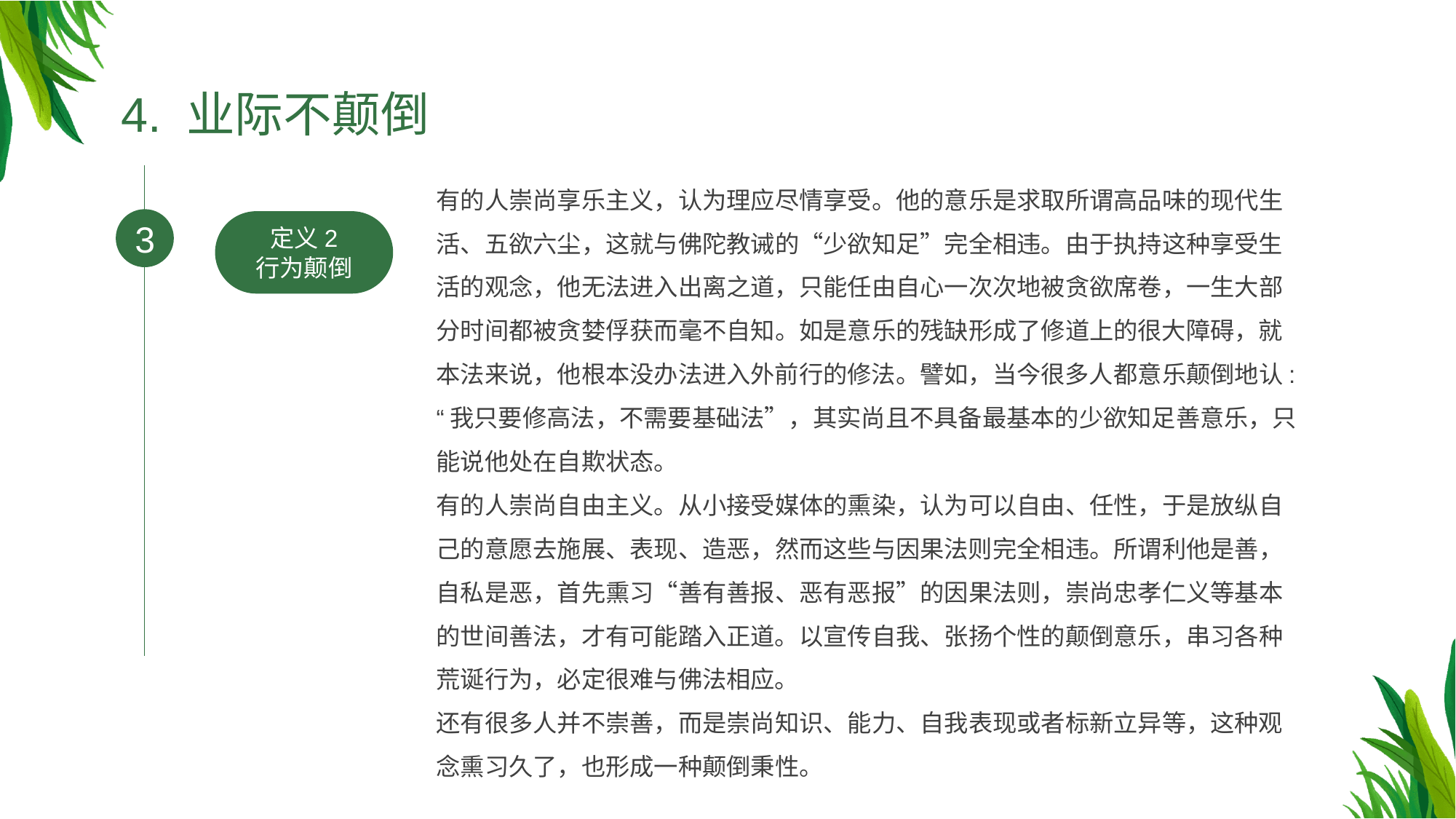

4. 业际不颠倒
有的人崇尚享乐主义，认为理应尽情享受。他的意乐是求取所谓高品味的现代生活、五欲六尘，这就与佛陀教诫的“少欲知足”完全相违。由于执持这种享受生活的观念，他无法进入出离之道，只能任由自心一次次地被贪欲席卷，一生大部分时间都被贪婪俘获而毫不自知。如是意乐的残缺形成了修道上的很大障碍，就本法来说，他根本没办法进入外前行的修法。譬如，当今很多人都意乐颠倒地认: “我只要修高法，不需要基础法”，其实尚且不具备最基本的少欲知足善意乐，只能说他处在自欺状态。
有的人崇尚自由主义。从小接受媒体的熏染，认为可以自由、任性，于是放纵自己的意愿去施展、表现、造恶，然而这些与因果法则完全相违。所谓利他是善，自私是恶，首先熏习“善有善报、恶有恶报”的因果法则，崇尚忠孝仁义等基本的世间善法，才有可能踏入正道。以宣传自我、张扬个性的颠倒意乐，串习各种荒诞行为，必定很难与佛法相应。
还有很多人并不崇善，而是崇尚知识、能力、自我表现或者标新立异等，这种观念熏习久了，也形成一种颠倒秉性。
3
定义2
行为颠倒